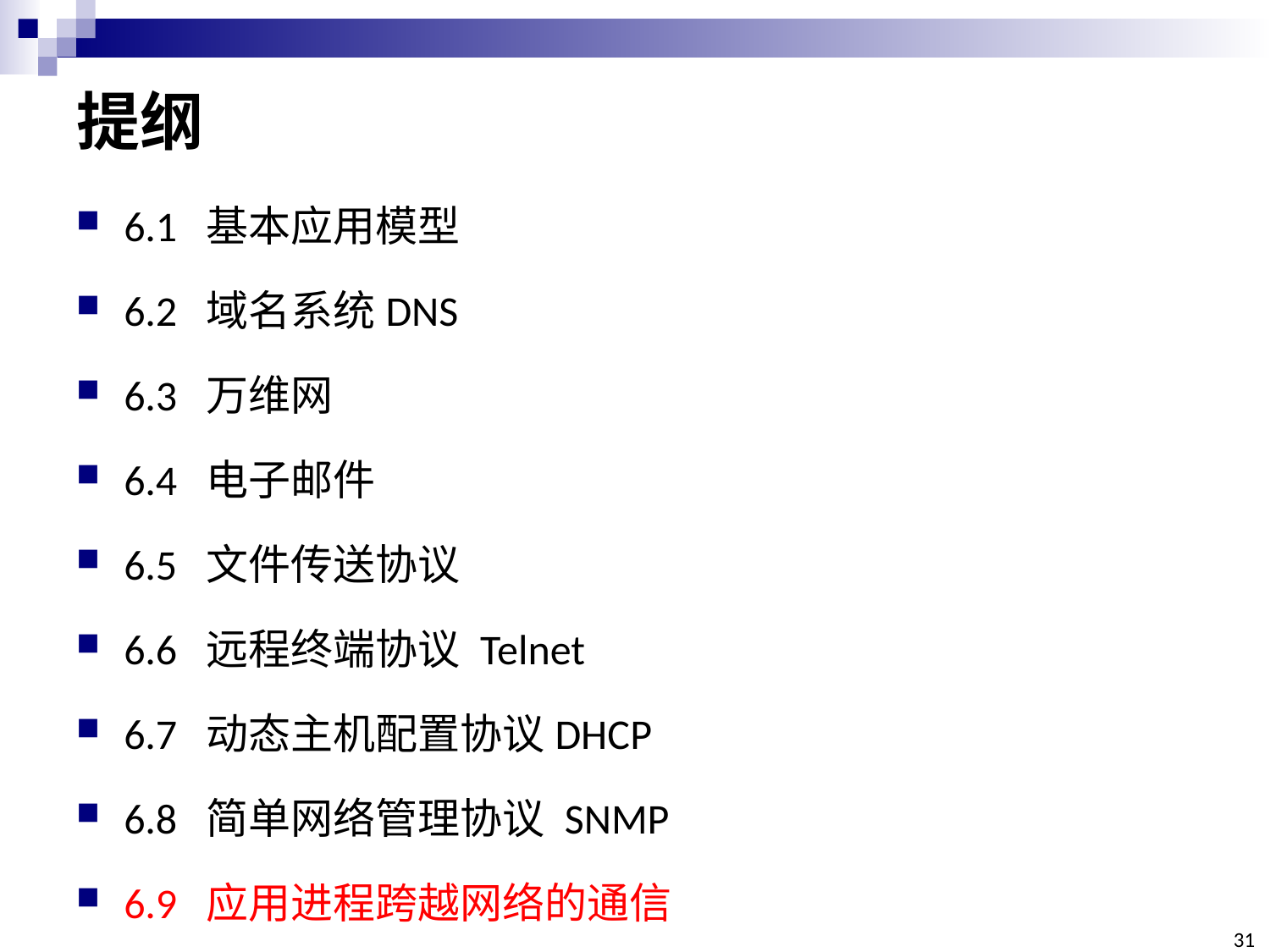

# 提纲
6.1  基本应用模型
6.2  域名系统DNS
6.3  万维网
6.4  电子邮件
6.5  文件传送协议
6.6  远程终端协议 Telnet
6.7  动态主机配置协议DHCP
6.8  简单网络管理协议 SNMP
6.9  应用进程跨越网络的通信
31